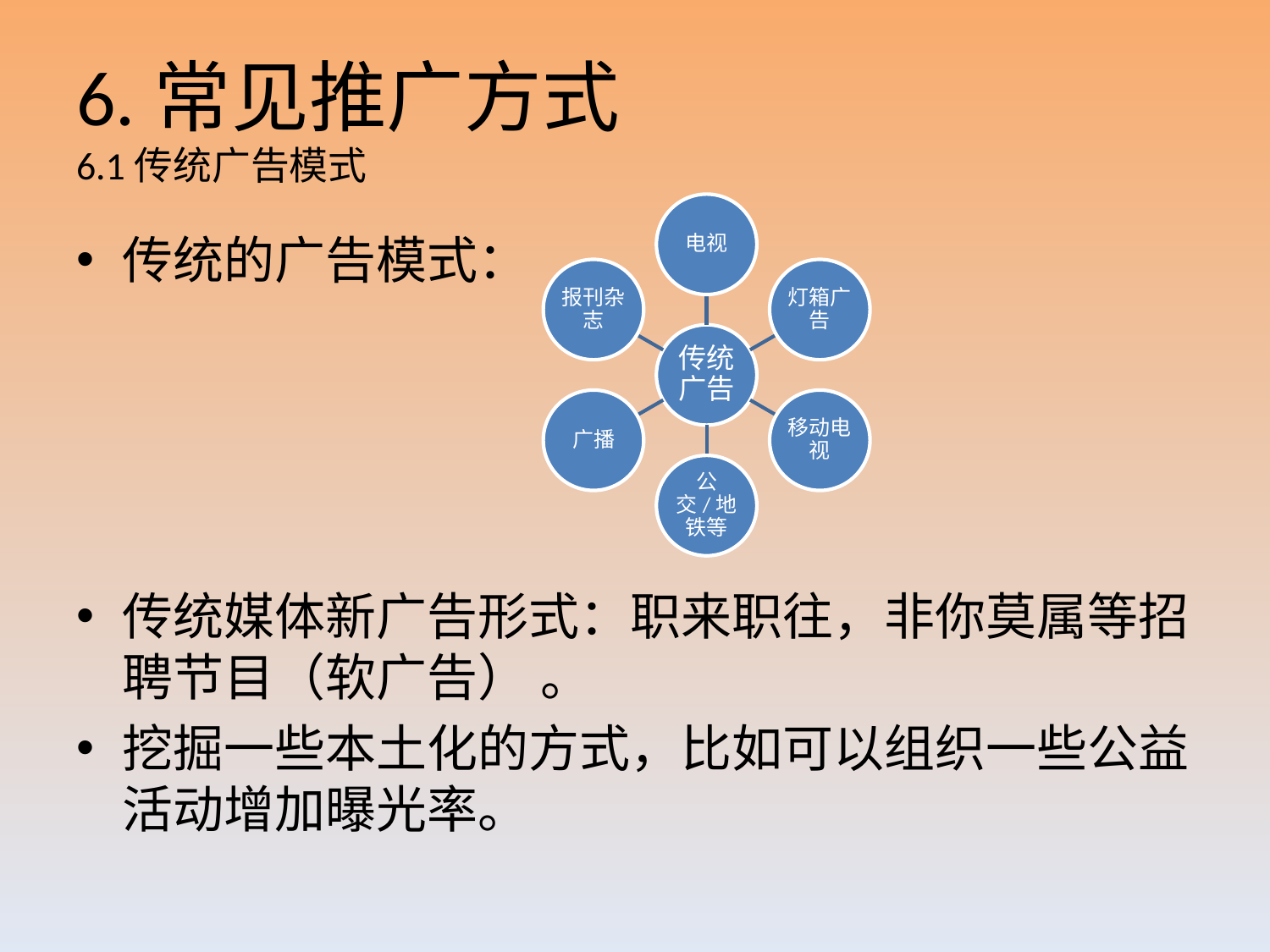

# 6.常见推广方式 6.1传统广告模式
传统广告

电视

灯箱广告

移动电视

公交/地铁等

广播

报刊杂志
传统的广告模式：

传统媒体新广告形式：职来职往，非你莫属等招聘节目（软广告） 。
挖掘一些本土化的方式，比如可以组织一些公益活动增加曝光率。